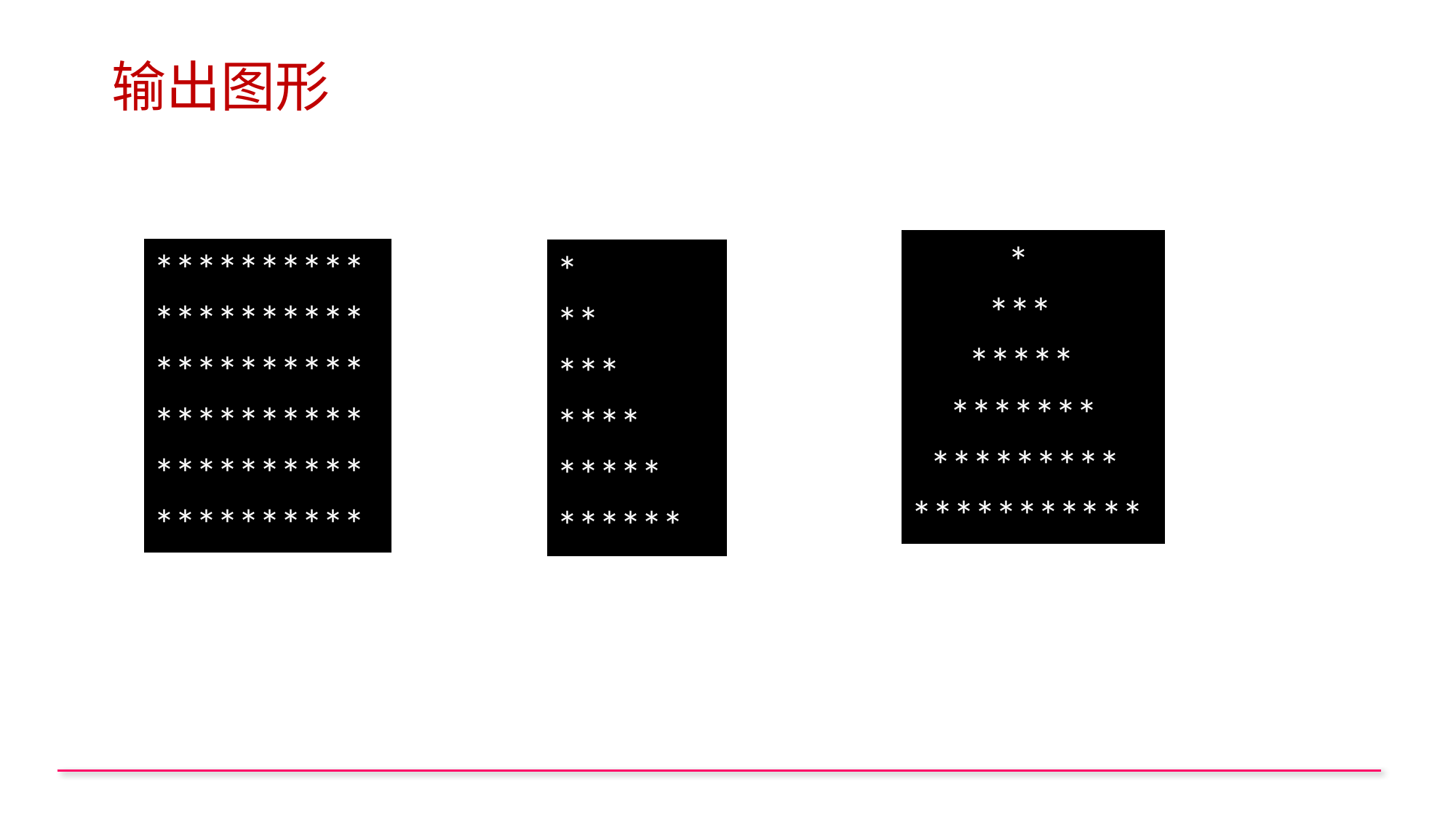

# 输出图形
          *
        ***
      *****
    *******
  *********
***********
**********
**********
**********
**********
**********
**********
*
**
***
****
*****
******